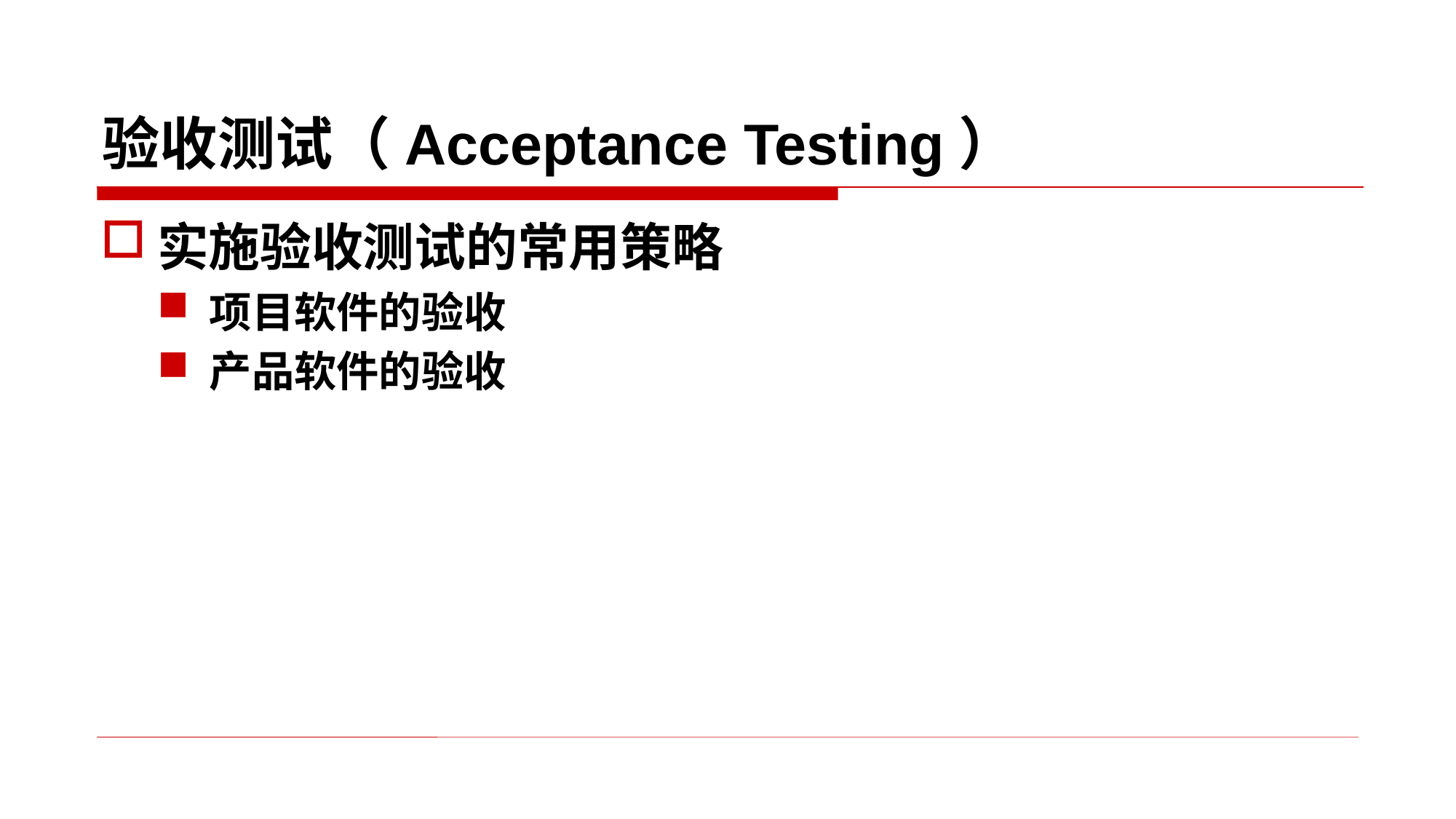

# 验收测试（Acceptance Testing）
实施验收测试的常用策略
项目软件的验收
产品软件的验收
8